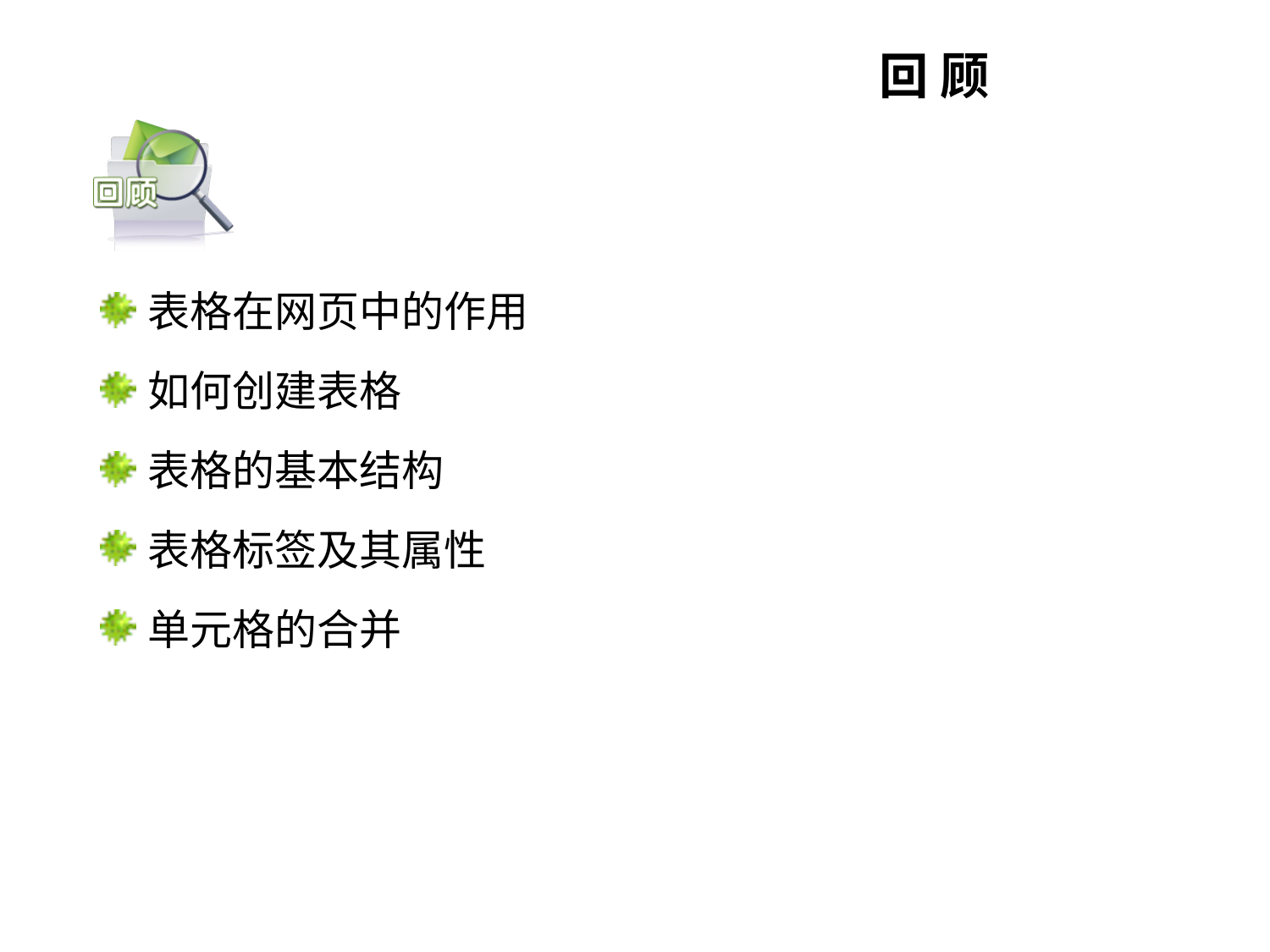

# 回 顾
表格在网页中的作用
如何创建表格
表格的基本结构
表格标签及其属性
单元格的合并